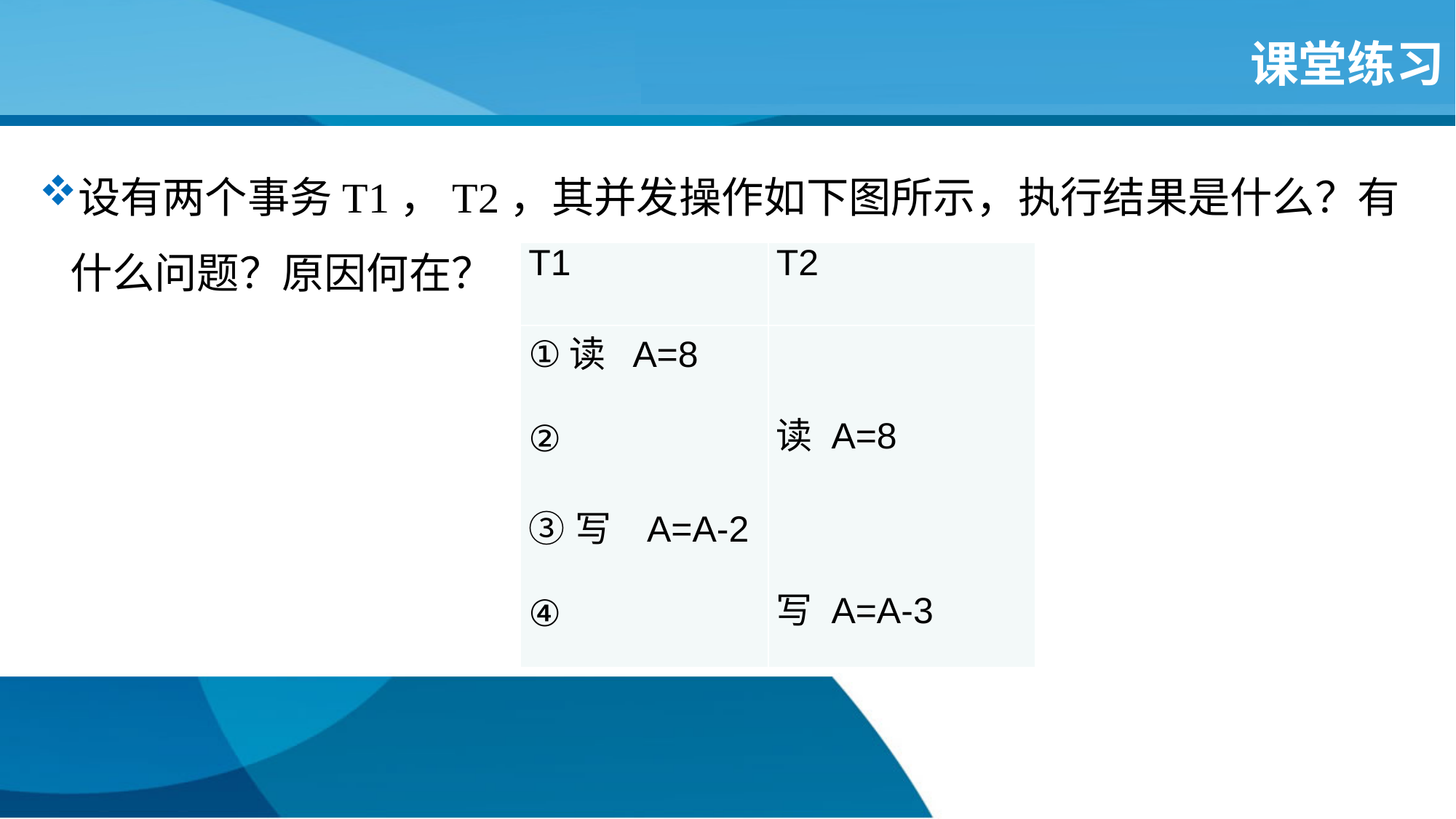

# 课堂练习
设有两个事务T1，T2，其并发操作如下图所示，执行结果是什么？有什么问题？原因何在？

| T1 | T2 |
| --- | --- |
| 读 A=8 ② ③写 A=A-2 ④ | 读 A=8   写 A=A-3 |